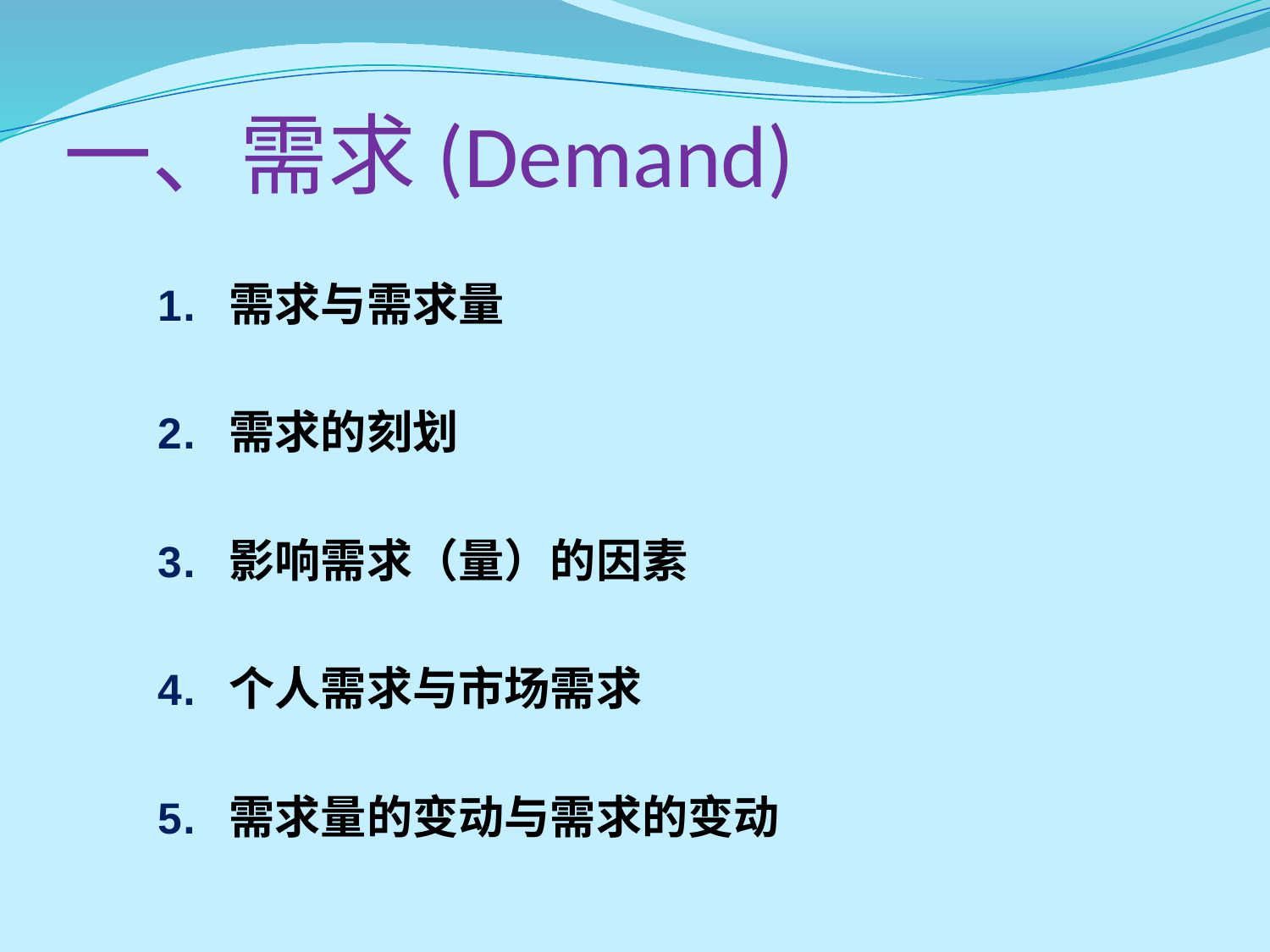

# 一、需求(Demand)
需求与需求量

需求的刻划

影响需求（量）的因素

个人需求与市场需求

需求量的变动与需求的变动

2